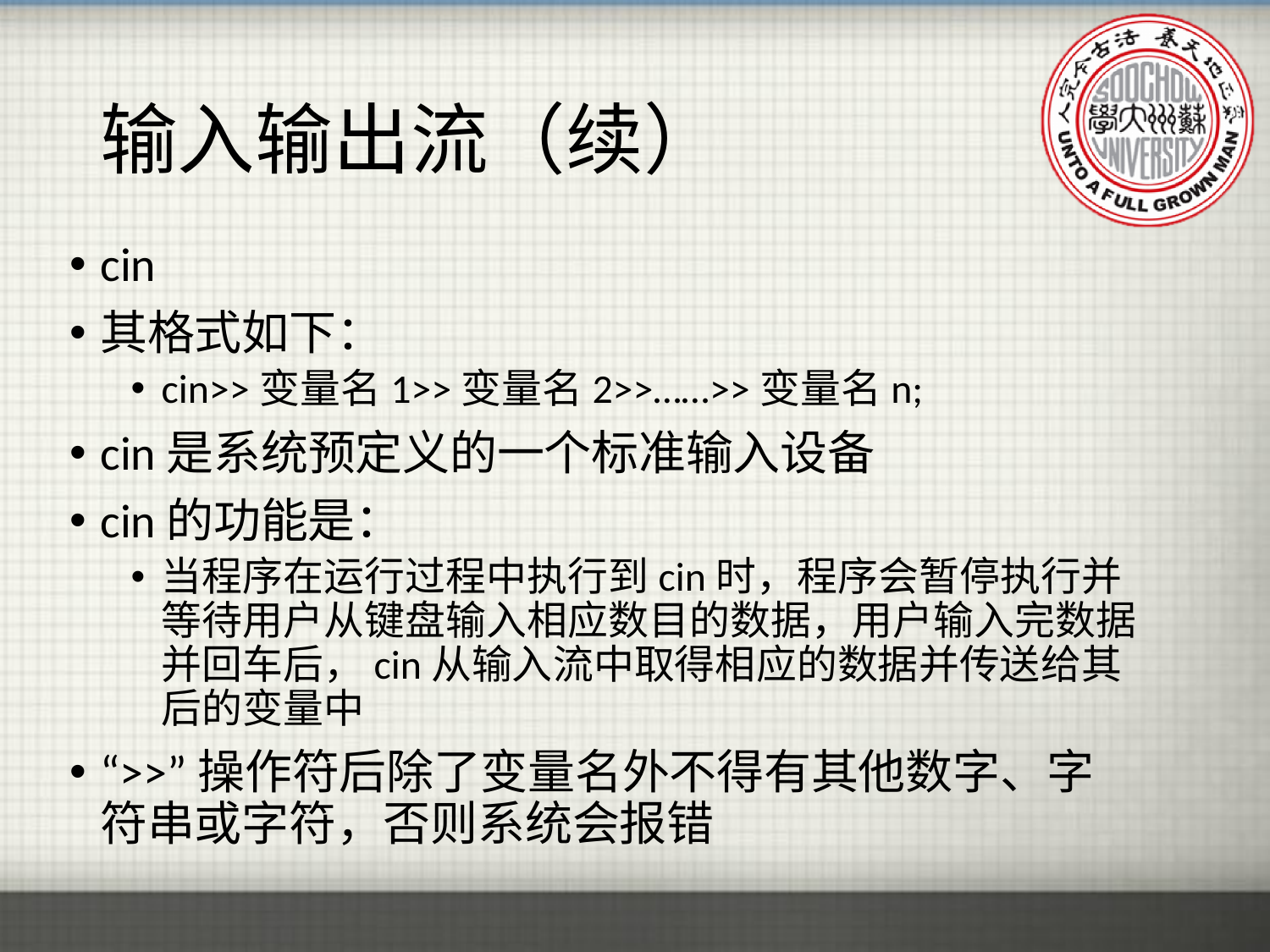

# 输入输出流（续）
cin
其格式如下：
cin>>变量名1>>变量名2>>……>>变量名n;
cin是系统预定义的一个标准输入设备
cin的功能是：
当程序在运行过程中执行到cin时，程序会暂停执行并等待用户从键盘输入相应数目的数据，用户输入完数据并回车后，cin从输入流中取得相应的数据并传送给其后的变量中
“>>”操作符后除了变量名外不得有其他数字、字符串或字符，否则系统会报错